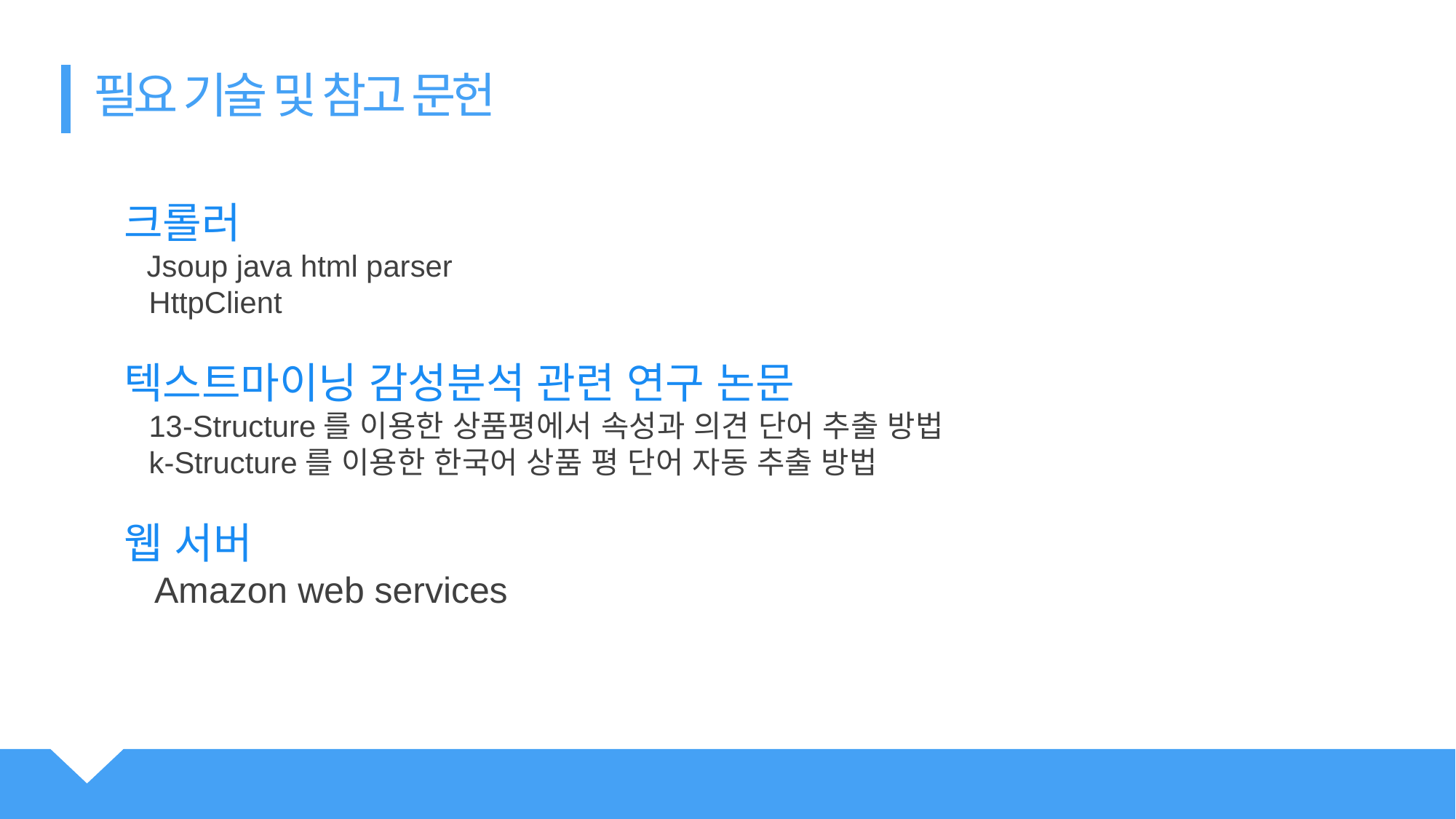

필요 기술 및 참고 문헌
크롤러
   Jsoup java html parser
   HttpClient

텍스트마이닝 감성분석 관련 연구 논문
   13-Structure를 이용한 상품평에서 속성과 의견 단어 추출 방법
   k-Structure를 이용한 한국어 상품 평 단어 자동 추출 방법

웹 서버
   Amazon web services